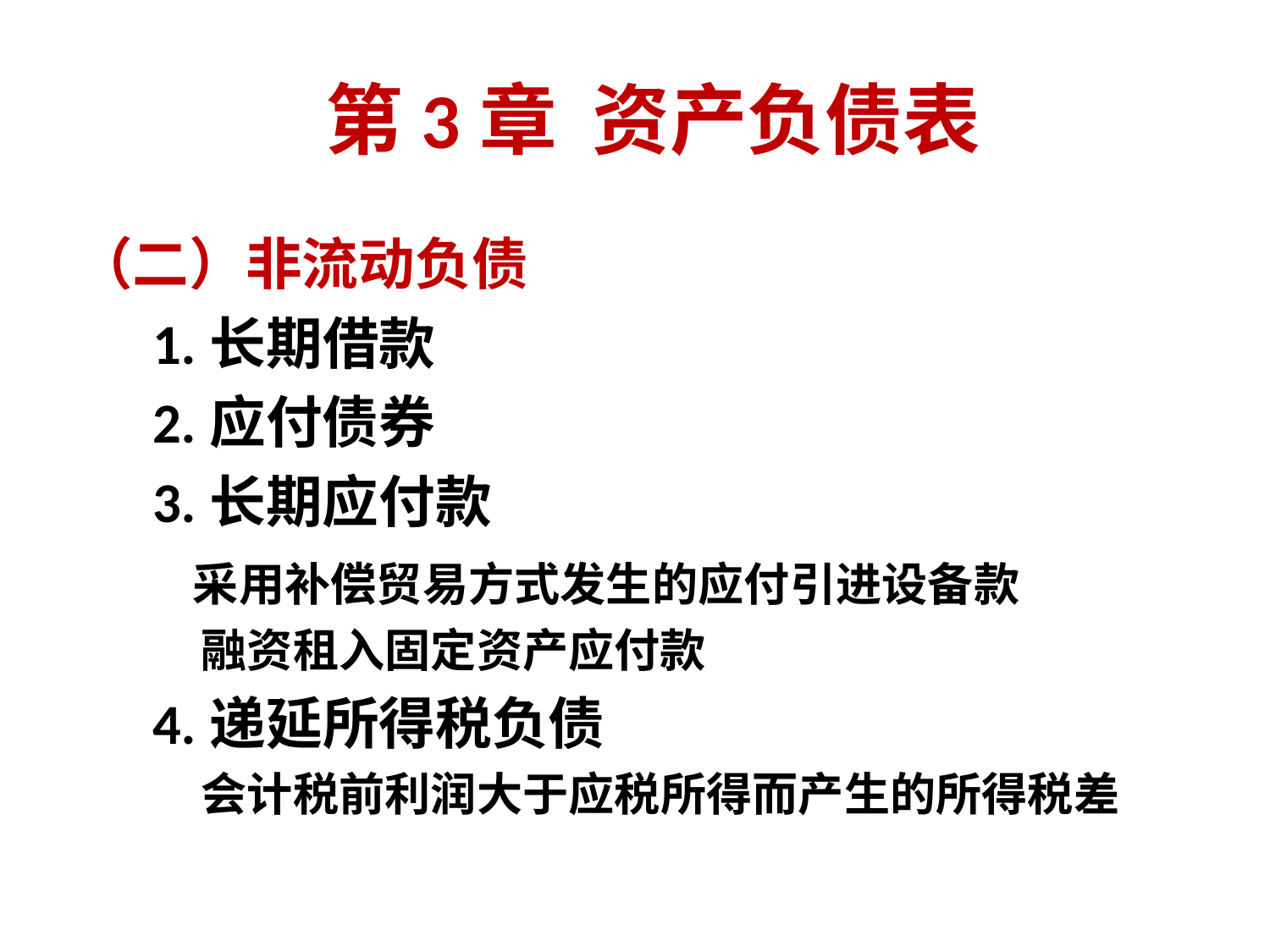

# 第3章  资产负债表
（二）非流动负债
      1.长期借款
      2.应付债券
      3.长期应付款
        采用补偿贸易方式发生的应付引进设备款
           融资租入固定资产应付款
      4.递延所得税负债
           会计税前利润大于应税所得而产生的所得税差